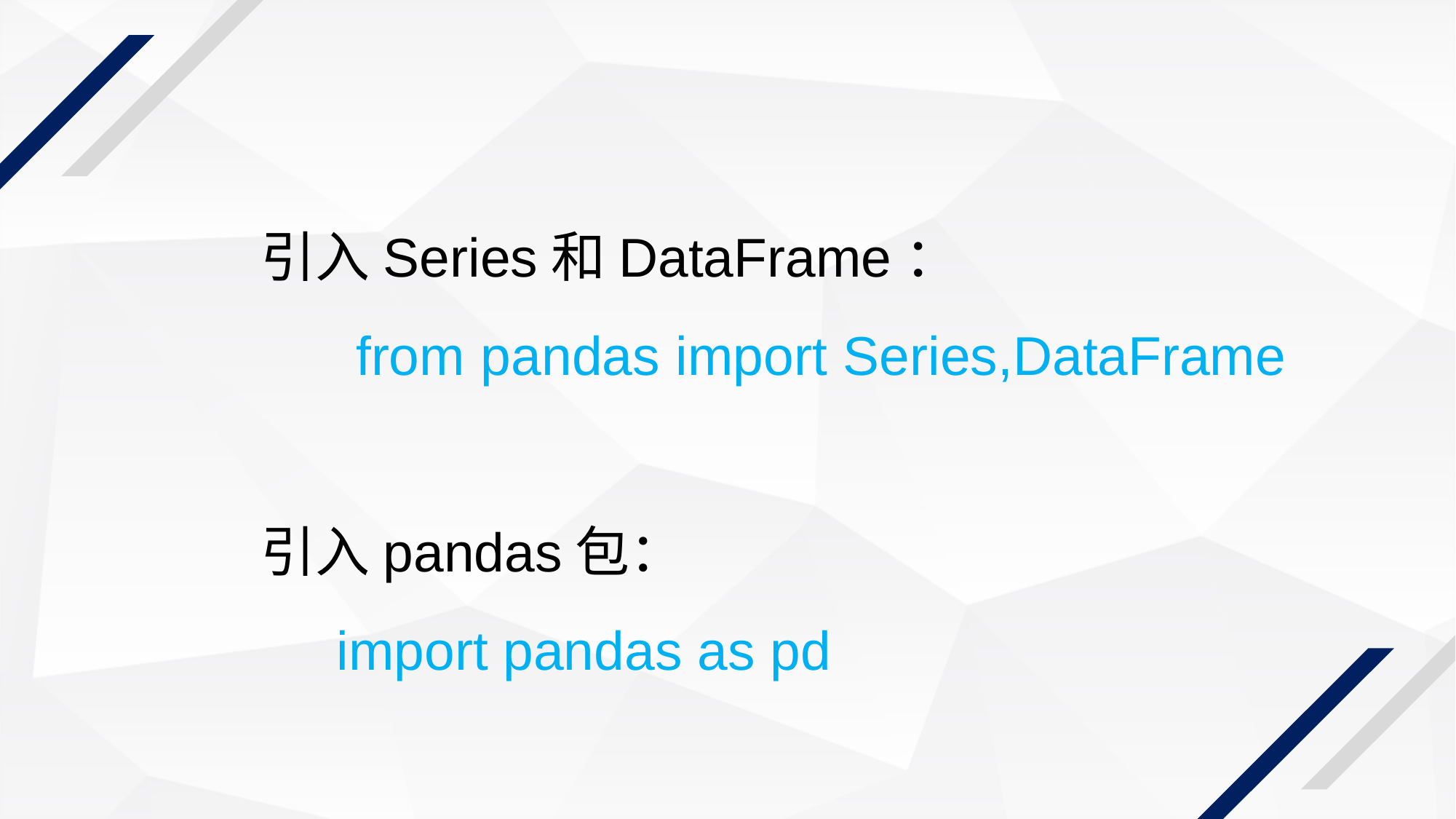

引入Series和DataFrame：
      from pandas import Series,DataFrame
引入pandas包：
     import pandas as pd